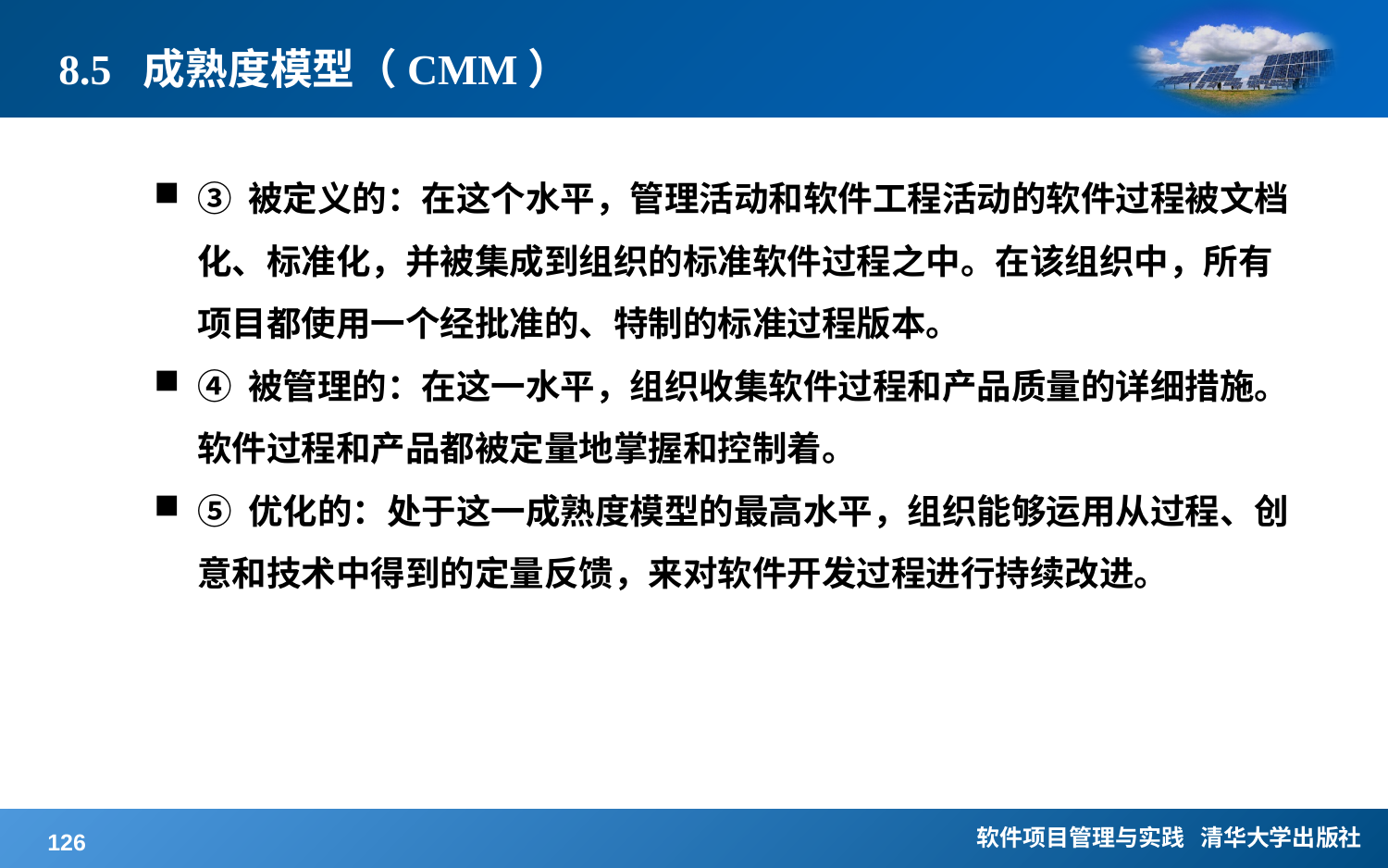

# 8.5  成熟度模型（CMM）
③ 被定义的：在这个水平，管理活动和软件工程活动的软件过程被文档化、标准化，并被集成到组织的标准软件过程之中。在该组织中，所有项目都使用一个经批准的、特制的标准过程版本。
④ 被管理的：在这一水平，组织收集软件过程和产品质量的详细措施。软件过程和产品都被定量地掌握和控制着。
⑤ 优化的：处于这一成熟度模型的最高水平，组织能够运用从过程、创意和技术中得到的定量反馈，来对软件开发过程进行持续改进。